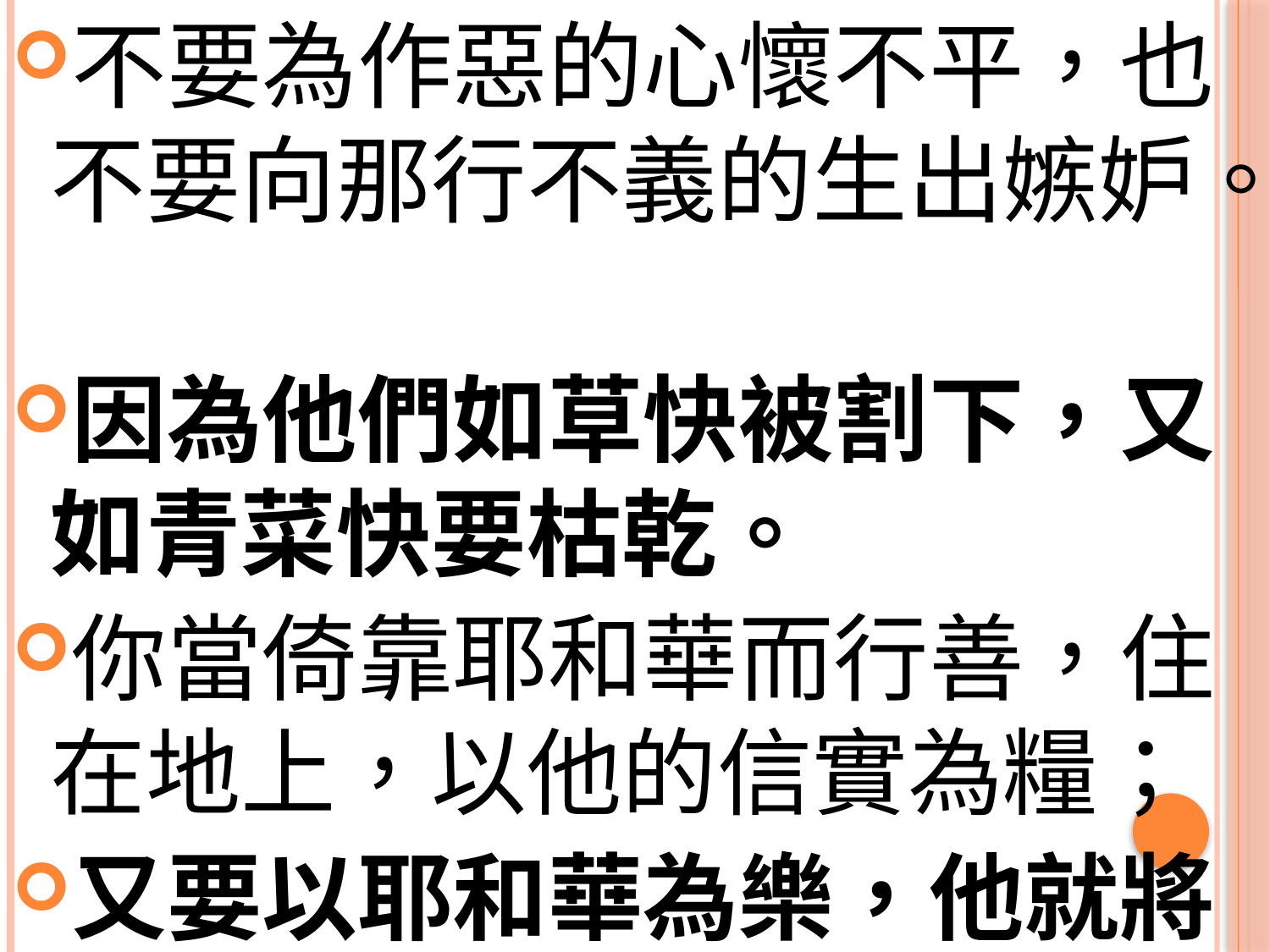

不要為作惡的心懷不平，也不要向那行不義的生出嫉妒。
因為他們如草快被割下，又如青菜快要枯乾。
你當倚靠耶和華而行善，住在地上，以他的信實為糧；
又要以耶和華為樂，他就將你心裡所求的賜給你。